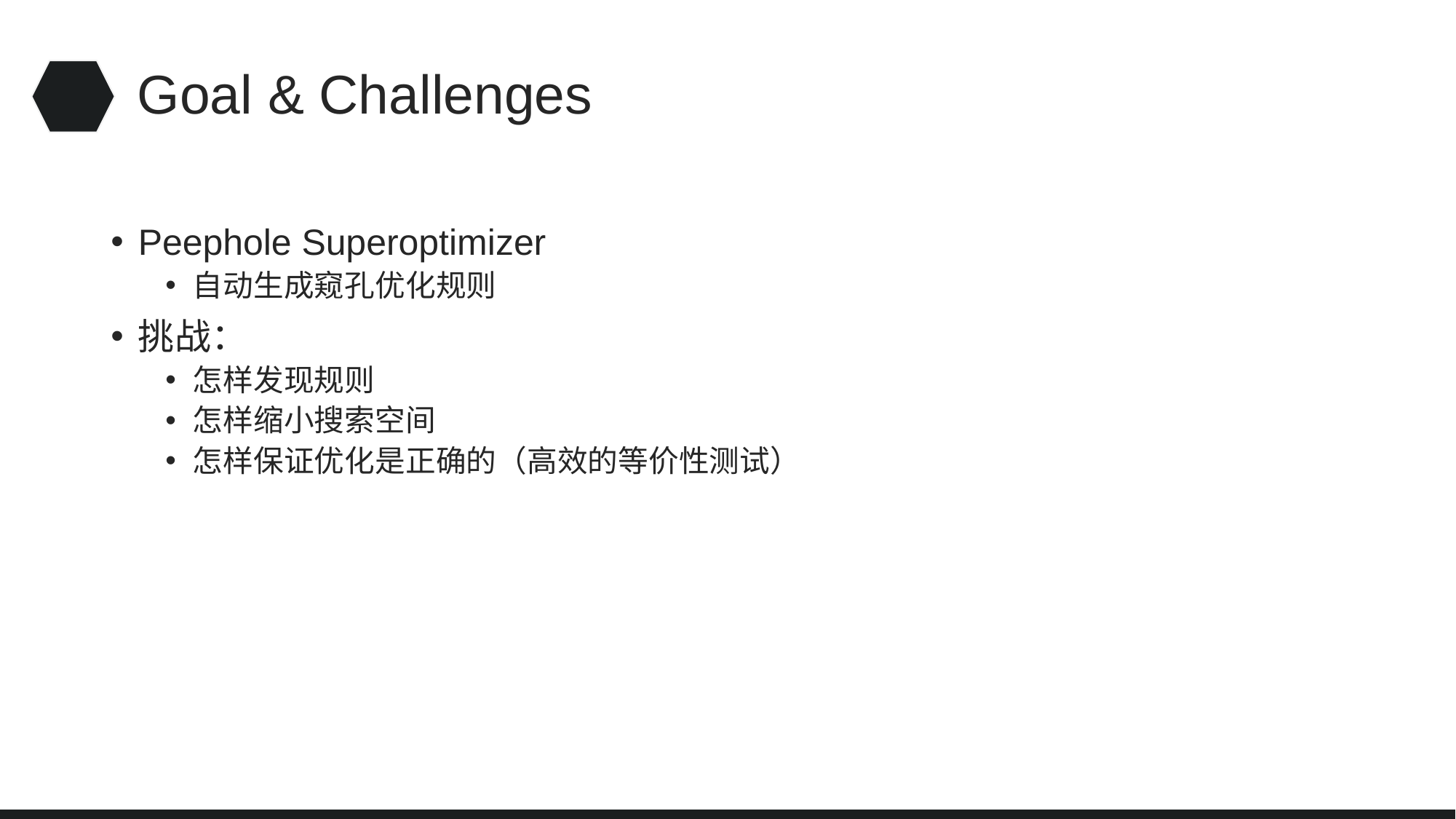

# Goal & Challenges
Peephole Superoptimizer
自动生成窥孔优化规则
挑战：
怎样发现规则
怎样缩小搜索空间
怎样保证优化是正确的（高效的等价性测试）